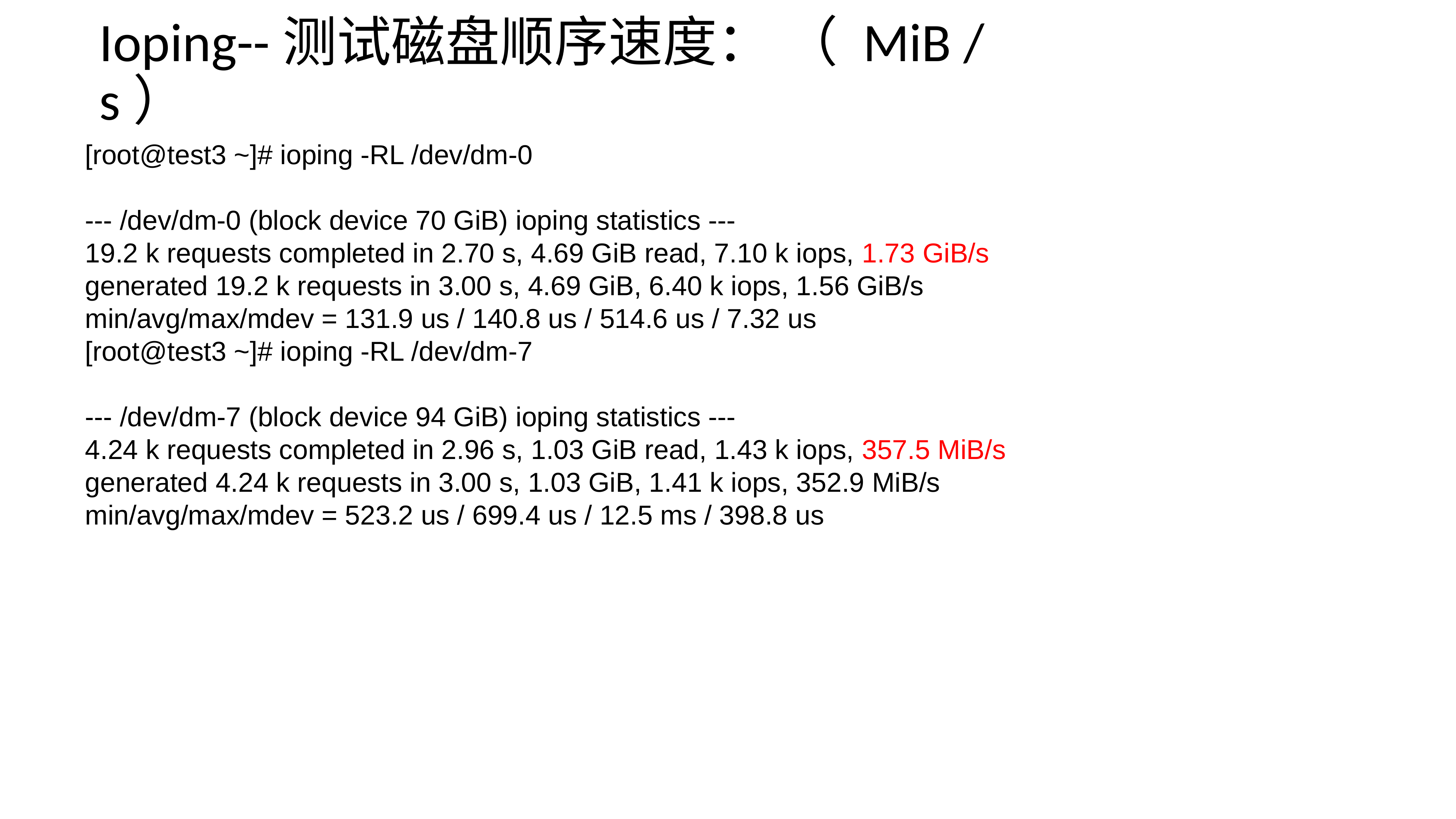

Ioping--测试磁盘顺序速度： （ MiB / s）
[root@test3 ~]# ioping -RL /dev/dm-0

--- /dev/dm-0 (block device 70 GiB) ioping statistics ---
19.2 k requests completed in 2.70 s, 4.69 GiB read, 7.10 k iops, 1.73 GiB/s
generated 19.2 k requests in 3.00 s, 4.69 GiB, 6.40 k iops, 1.56 GiB/s
min/avg/max/mdev = 131.9 us / 140.8 us / 514.6 us / 7.32 us
[root@test3 ~]# ioping -RL /dev/dm-7

--- /dev/dm-7 (block device 94 GiB) ioping statistics ---
4.24 k requests completed in 2.96 s, 1.03 GiB read, 1.43 k iops, 357.5 MiB/s
generated 4.24 k requests in 3.00 s, 1.03 GiB, 1.41 k iops, 352.9 MiB/s
min/avg/max/mdev = 523.2 us / 699.4 us / 12.5 ms / 398.8 us